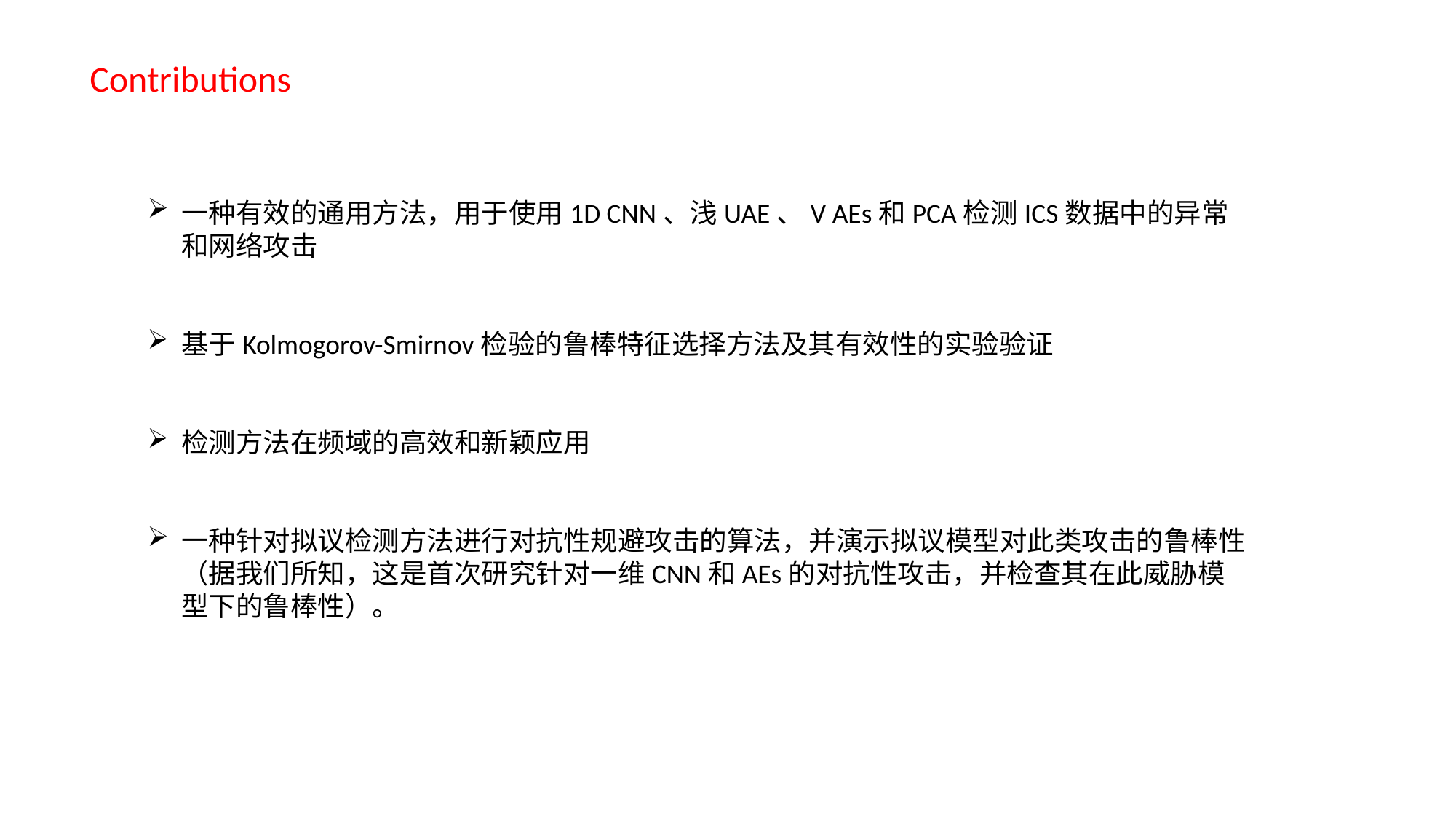

Contributions
一种有效的通用方法，用于使用1D CNN、浅UAE、V AEs和PCA检测ICS数据中的异常和网络攻击

基于Kolmogorov-Smirnov检验的鲁棒特征选择方法及其有效性的实验验证

检测方法在频域的高效和新颖应用

一种针对拟议检测方法进行对抗性规避攻击的算法，并演示拟议模型对此类攻击的鲁棒性（据我们所知，这是首次研究针对一维CNN和AEs的对抗性攻击，并检查其在此威胁模型下的鲁棒性）。